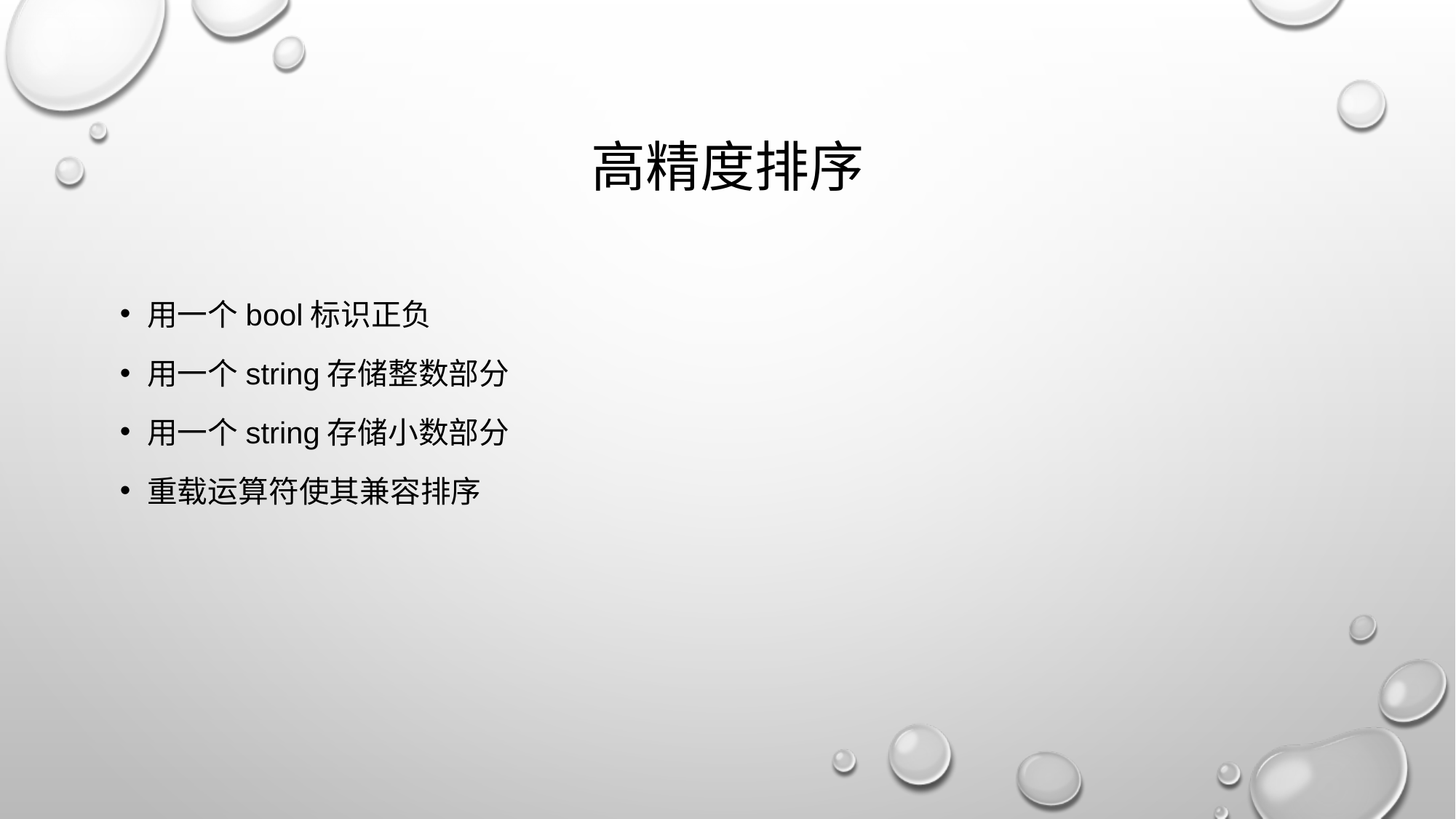

# 高精度排序
用一个bool标识正负
用一个string存储整数部分
用一个string存储小数部分
重载运算符使其兼容排序